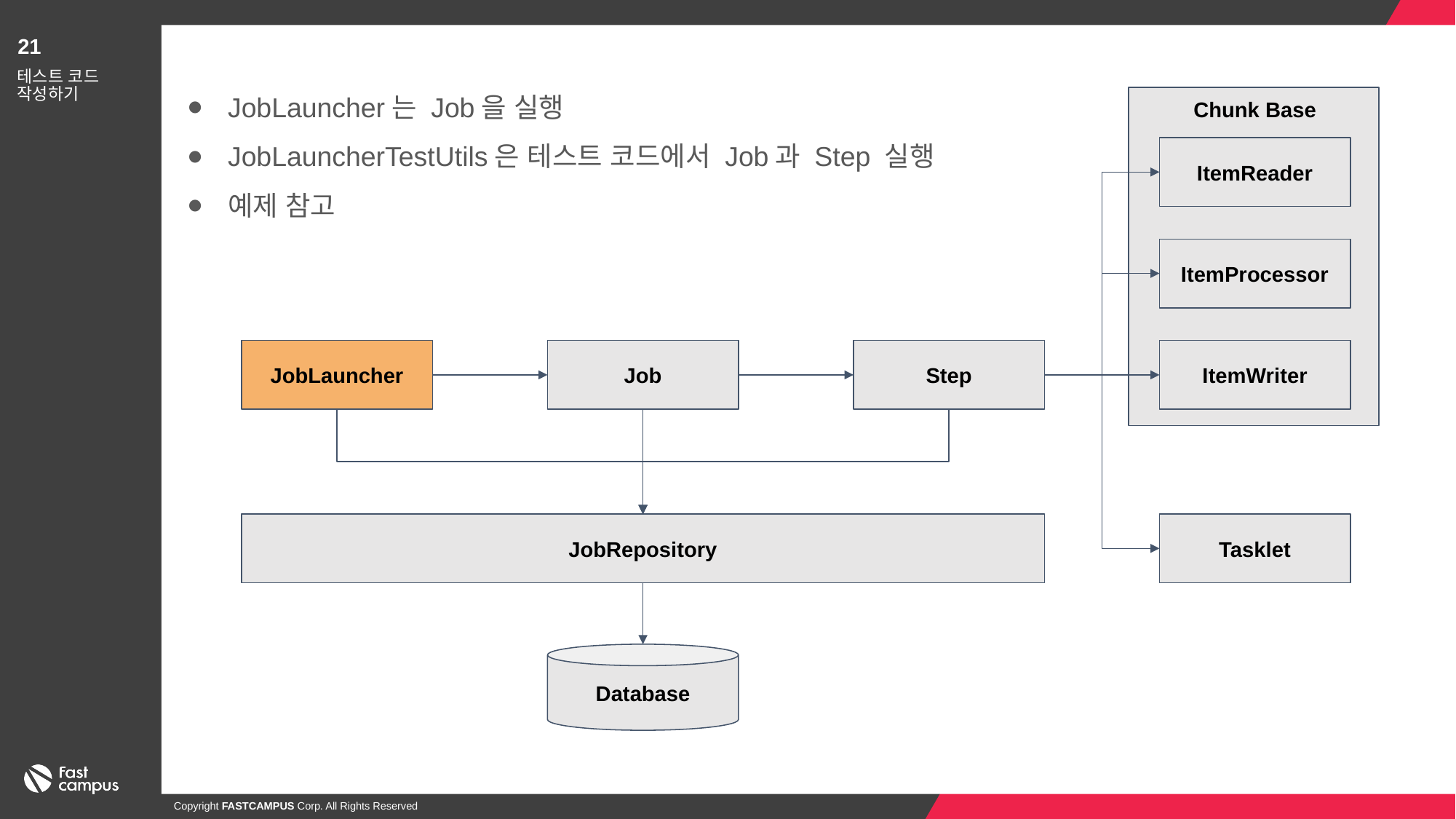

21
JobLauncher는 Job을 실행
JobLauncherTestUtils은 테스트 코드에서 Job과 Step 실행
예제 참고
테스트 코드 작성하기
Chunk Base

ItemReader
ItemProcessor
JobLauncher
Job
Step
ItemWriter
JobRepository
Tasklet
Database